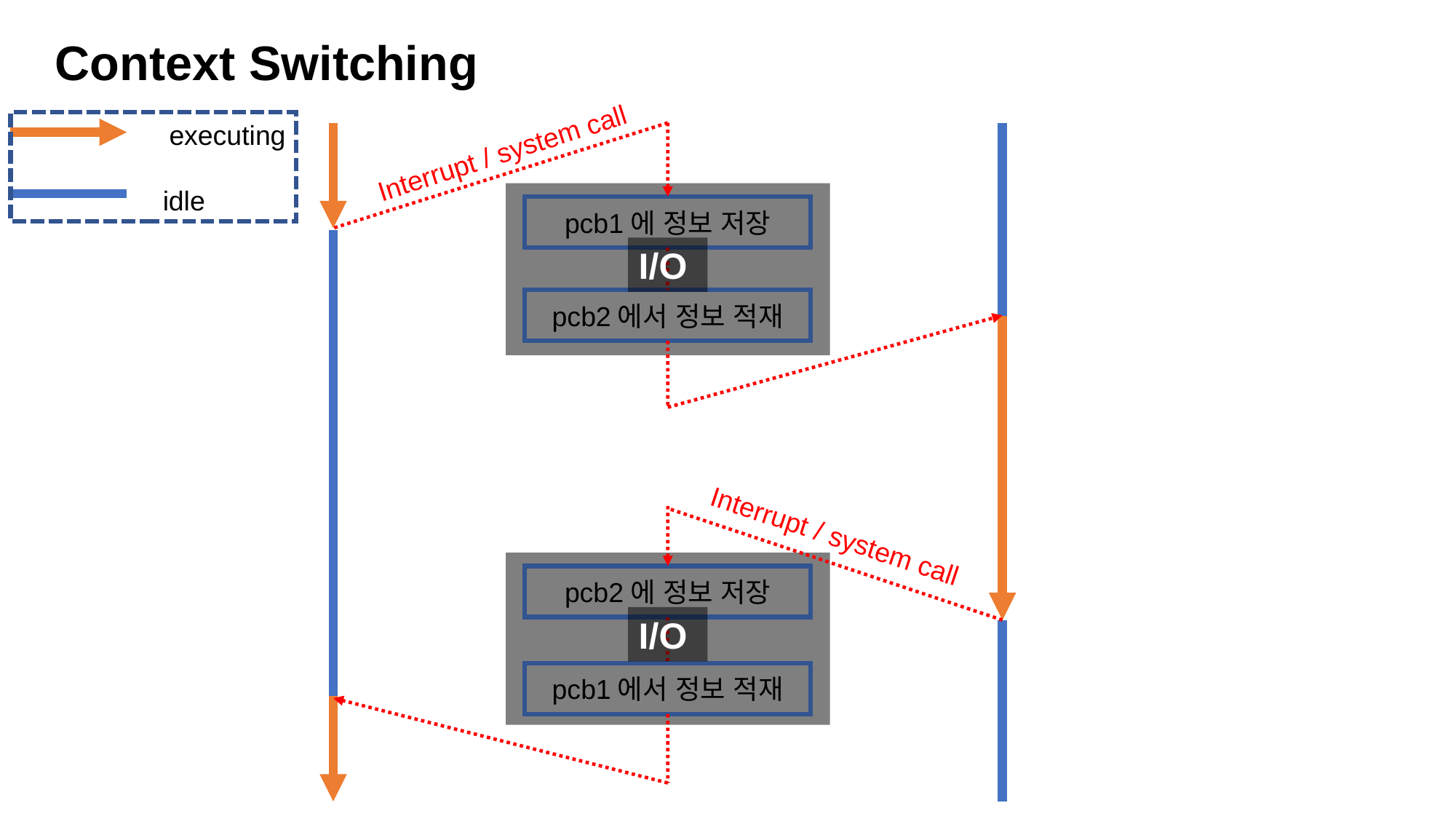

Context Switching
executing

        idle
Interrupt / system call

pcb1에 정보 저장
I/O
pcb2에서 정보 적재
Interrupt / system call

pcb2에 정보 저장
I/O
pcb1에서 정보 적재